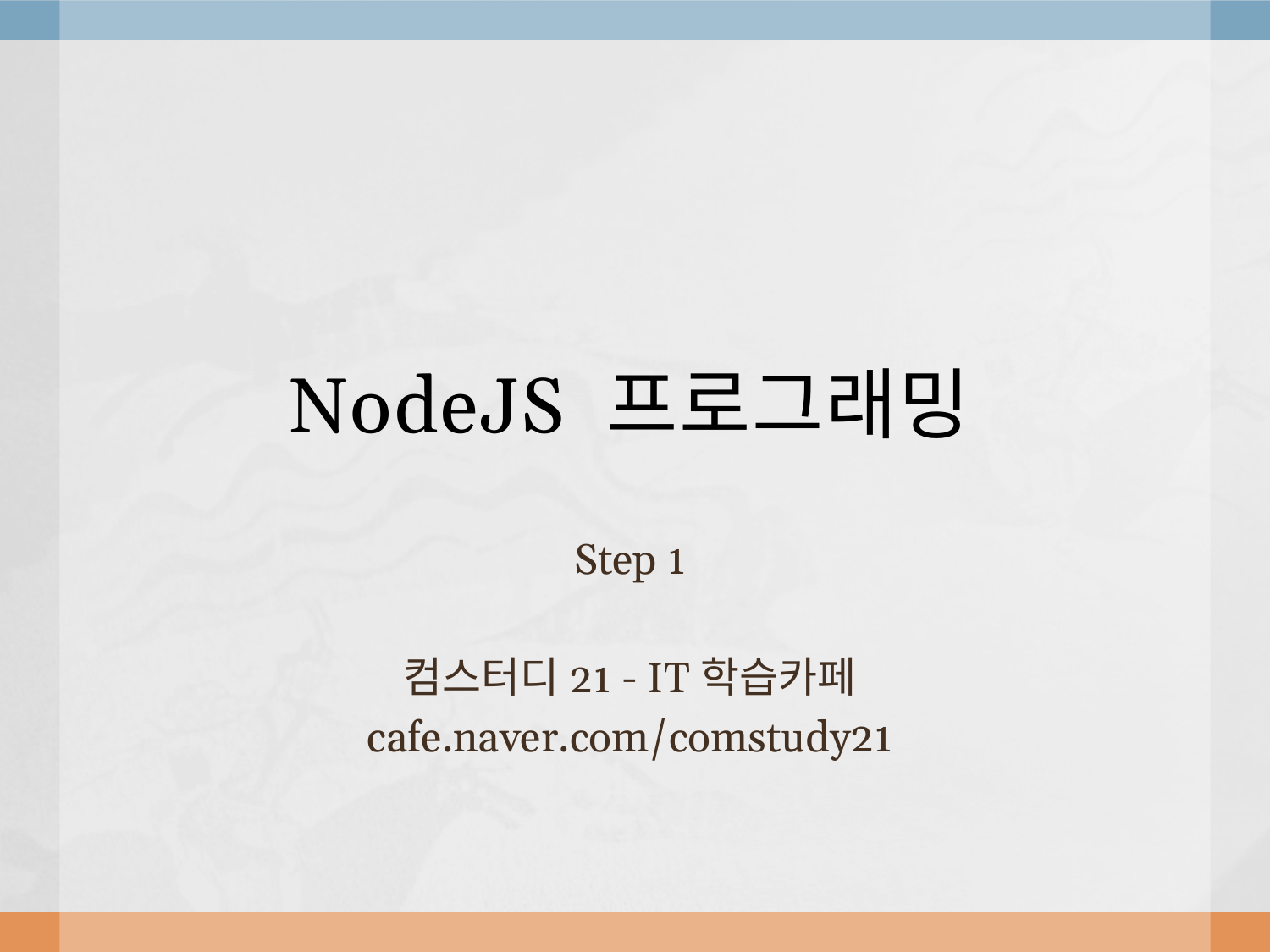

# NodeJS 프로그래밍
Step 1

컴스터디21 - IT학습카페
cafe.naver.com/comstudy21